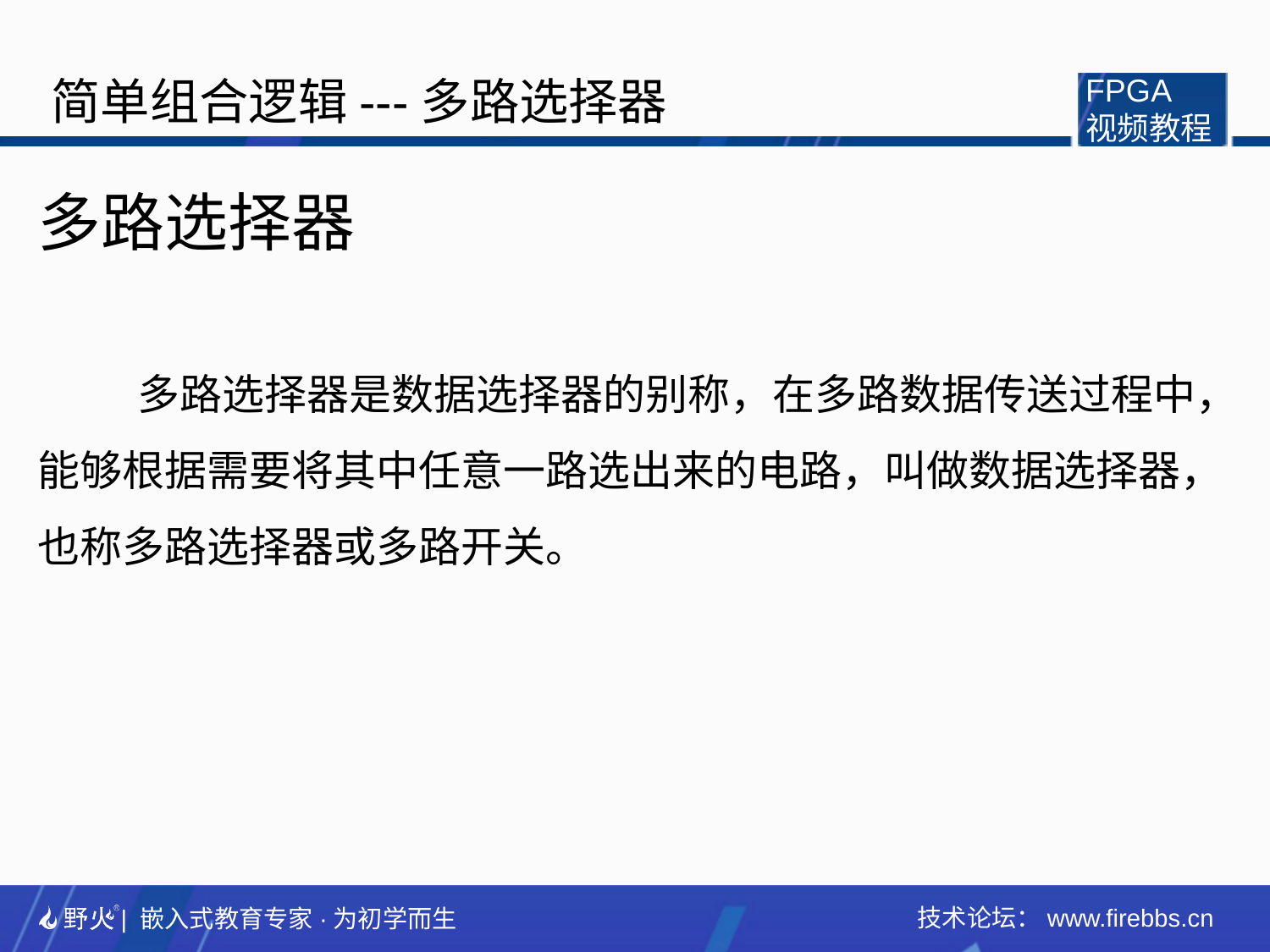

简单组合逻辑---多路选择器
FPGA
视频教程
多路选择器
多路选择器是数据选择器的别称，在多路数据传送过程中，能够根据需要将其中任意一路选出来的电路，叫做数据选择器，也称多路选择器或多路开关。